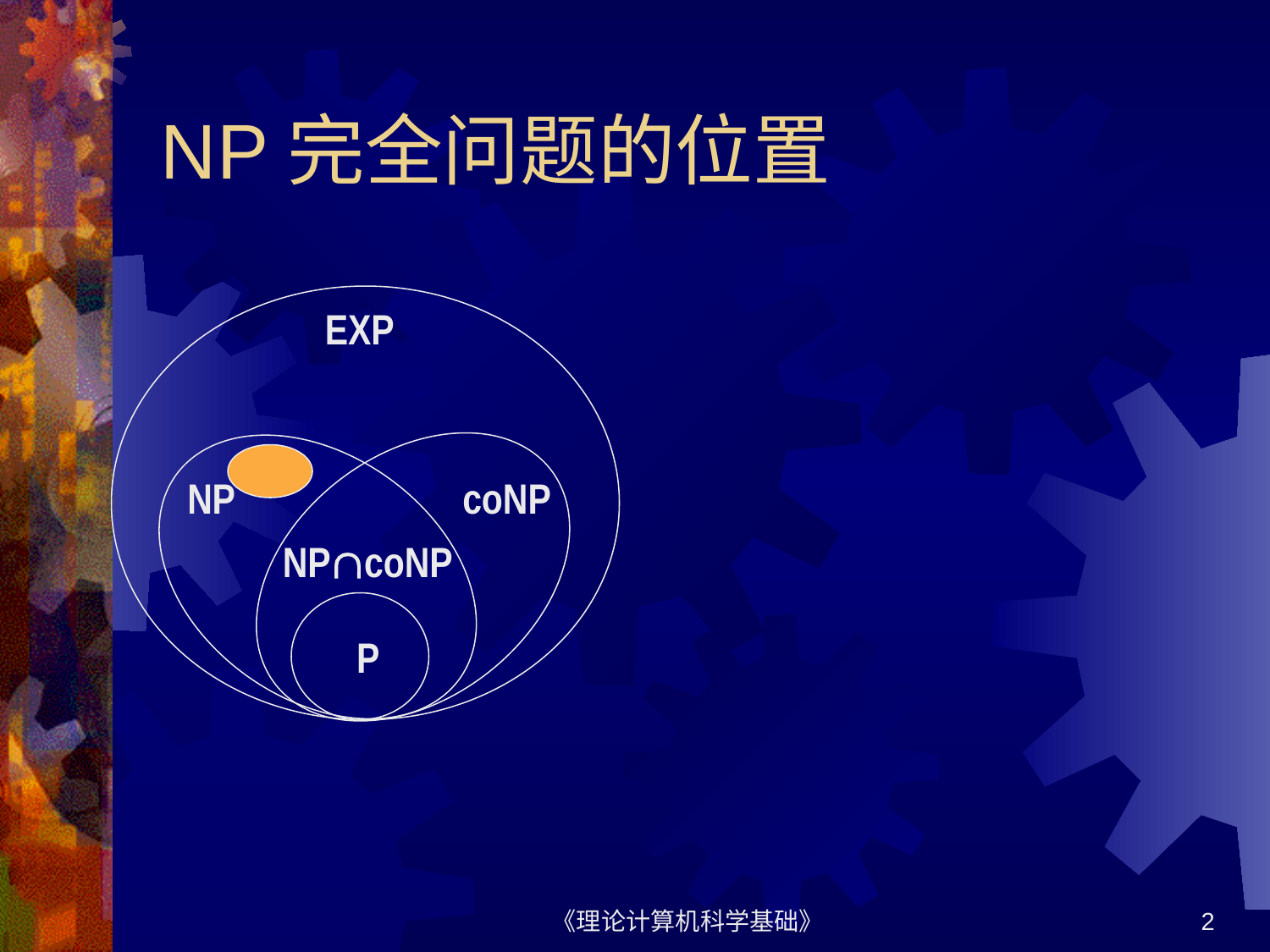

# NP完全问题的位置

EXP

NP
coNP
NP∩coNP

P
《理论计算机科学基础》
2